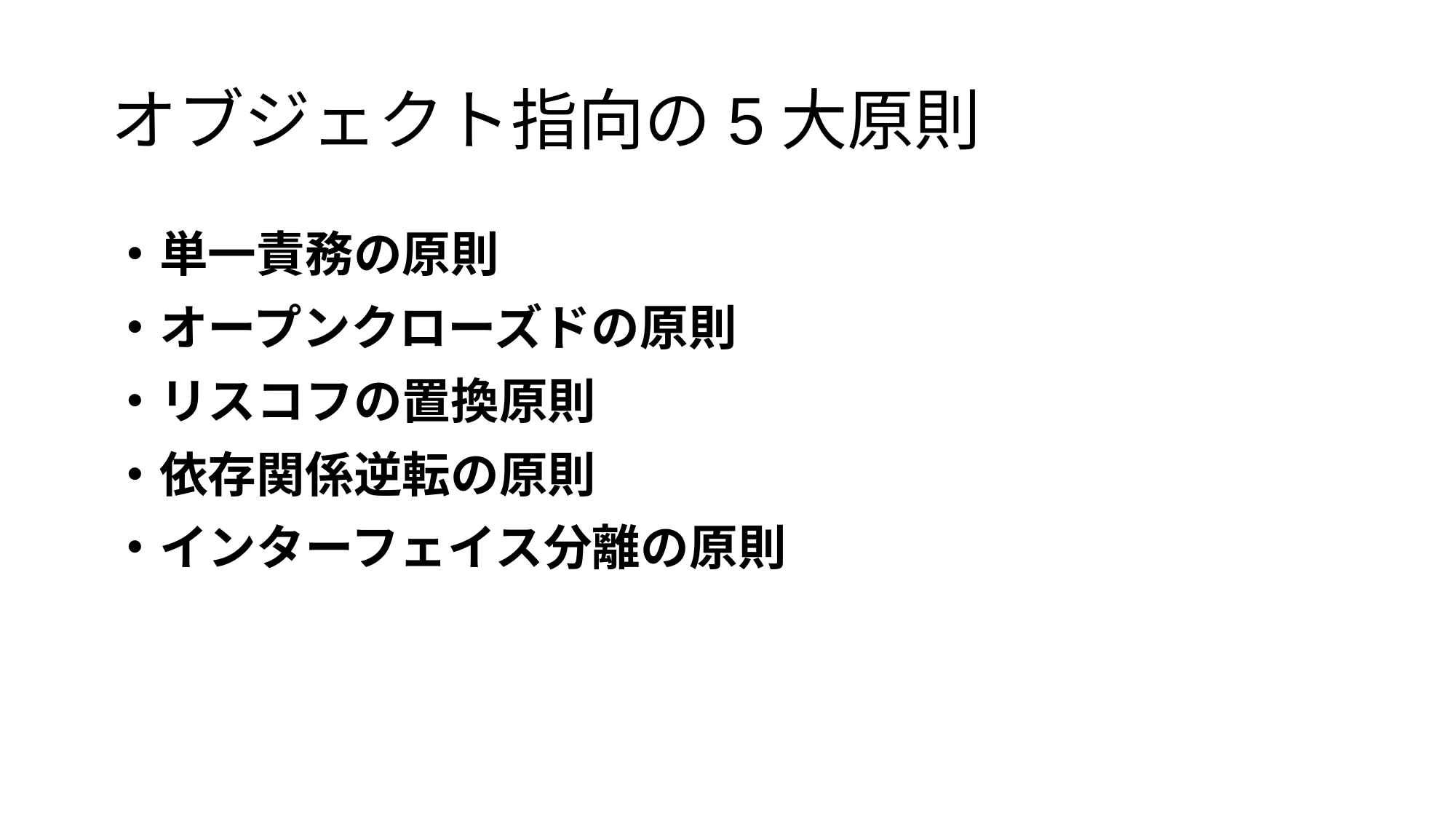

# オブジェクト指向の5大原則
・単一責務の原則
・オープンクローズドの原則
・リスコフの置換原則
・依存関係逆転の原則
・インターフェイス分離の原則